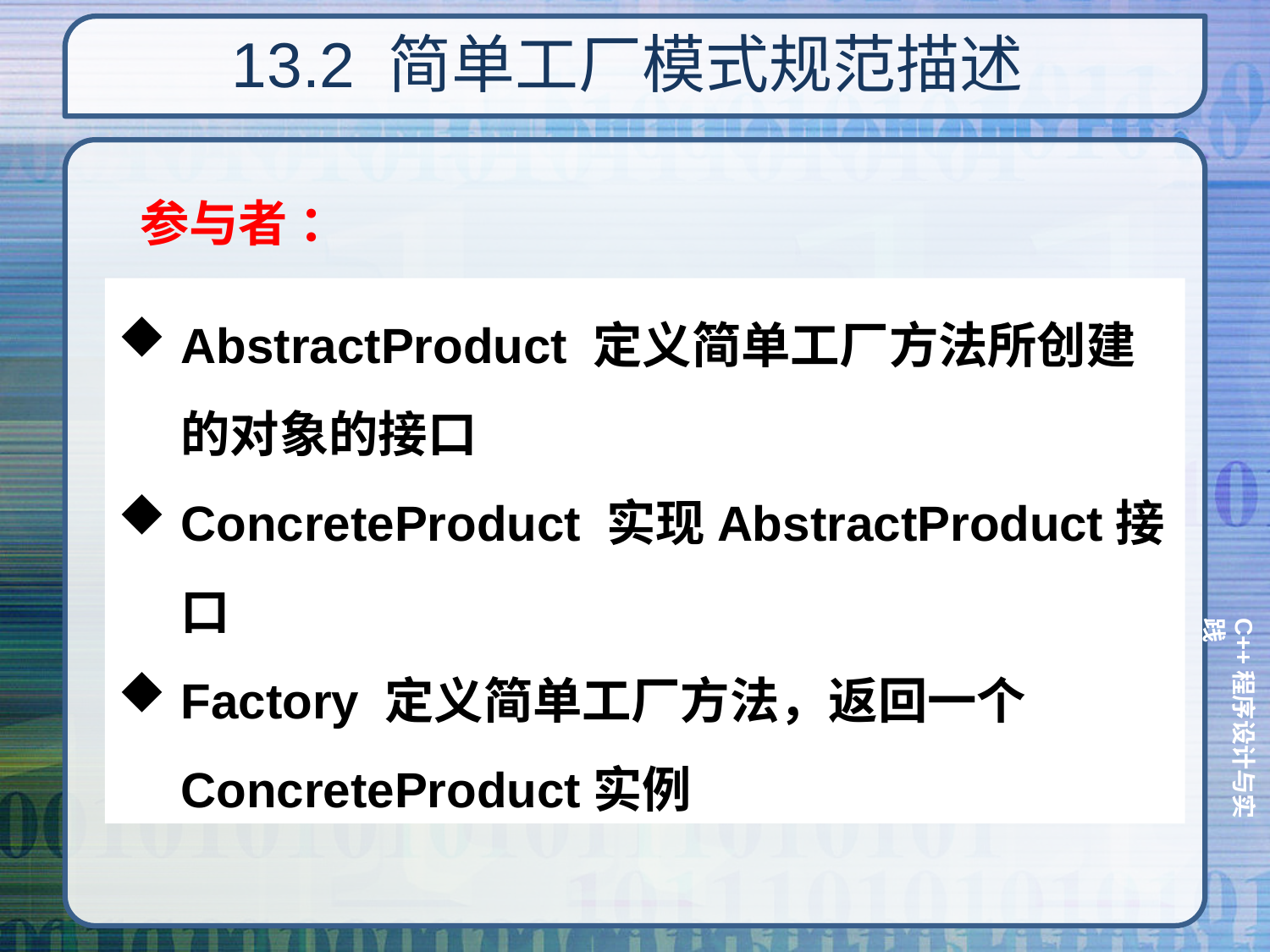

# 13.2 简单工厂模式规范描述
参与者 ：

AbstractProduct 定义简单工厂方法所创建的对象的接口
ConcreteProduct 实现AbstractProduct接口
Factory 定义简单工厂方法，返回一个ConcreteProduct实例